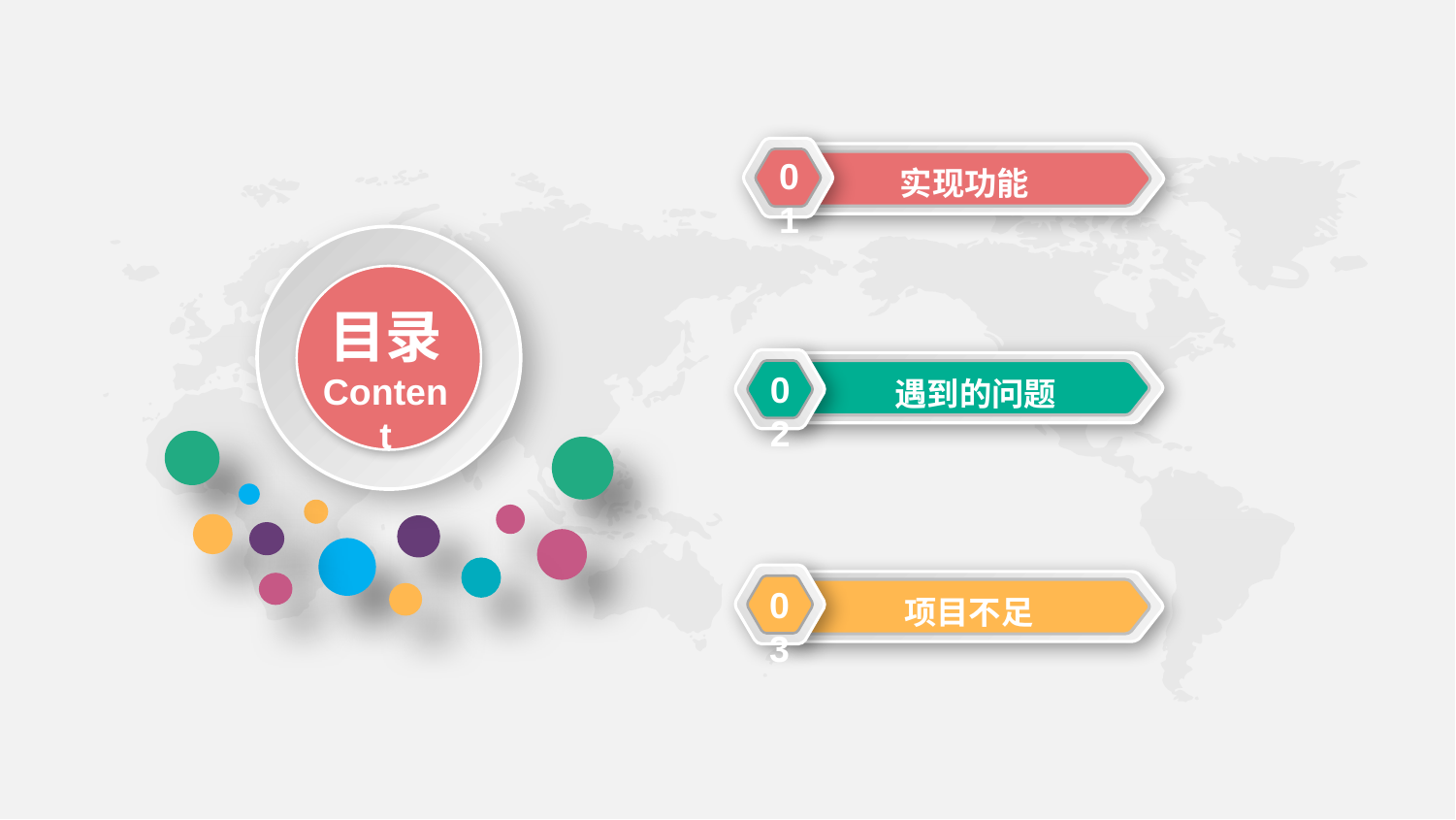

01

实现功能

目录
Content

02

遇到的问题

03

项目不足